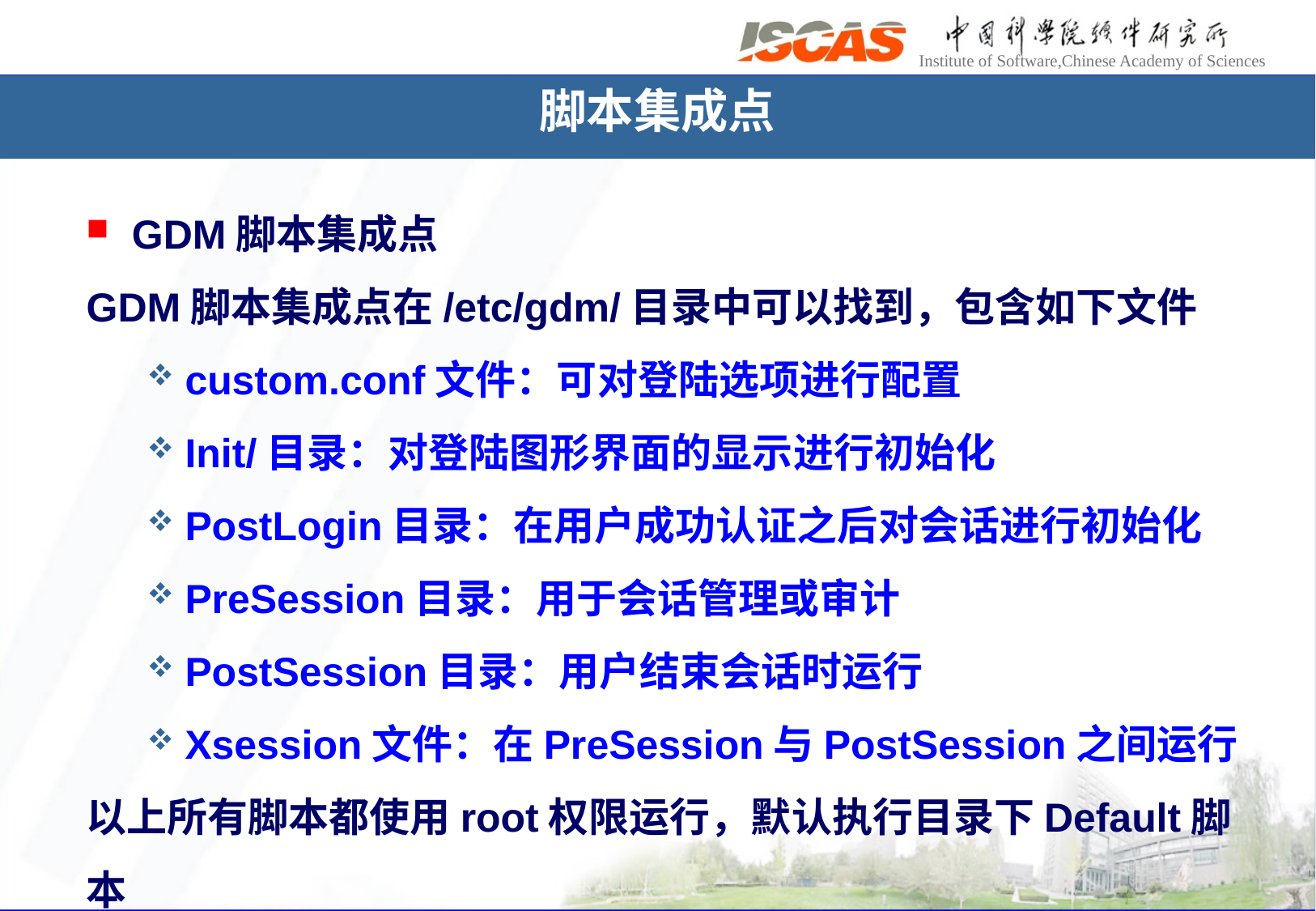

# 脚本集成点
GDM脚本集成点
GDM脚本集成点在/etc/gdm/目录中可以找到，包含如下文件
custom.conf文件：可对登陆选项进行配置
Init/目录：对登陆图形界面的显示进行初始化
PostLogin目录：在用户成功认证之后对会话进行初始化
PreSession目录：用于会话管理或审计
PostSession目录：用户结束会话时运行
Xsession文件：在PreSession与PostSession之间运行
以上所有脚本都使用root权限运行，默认执行目录下Default脚本